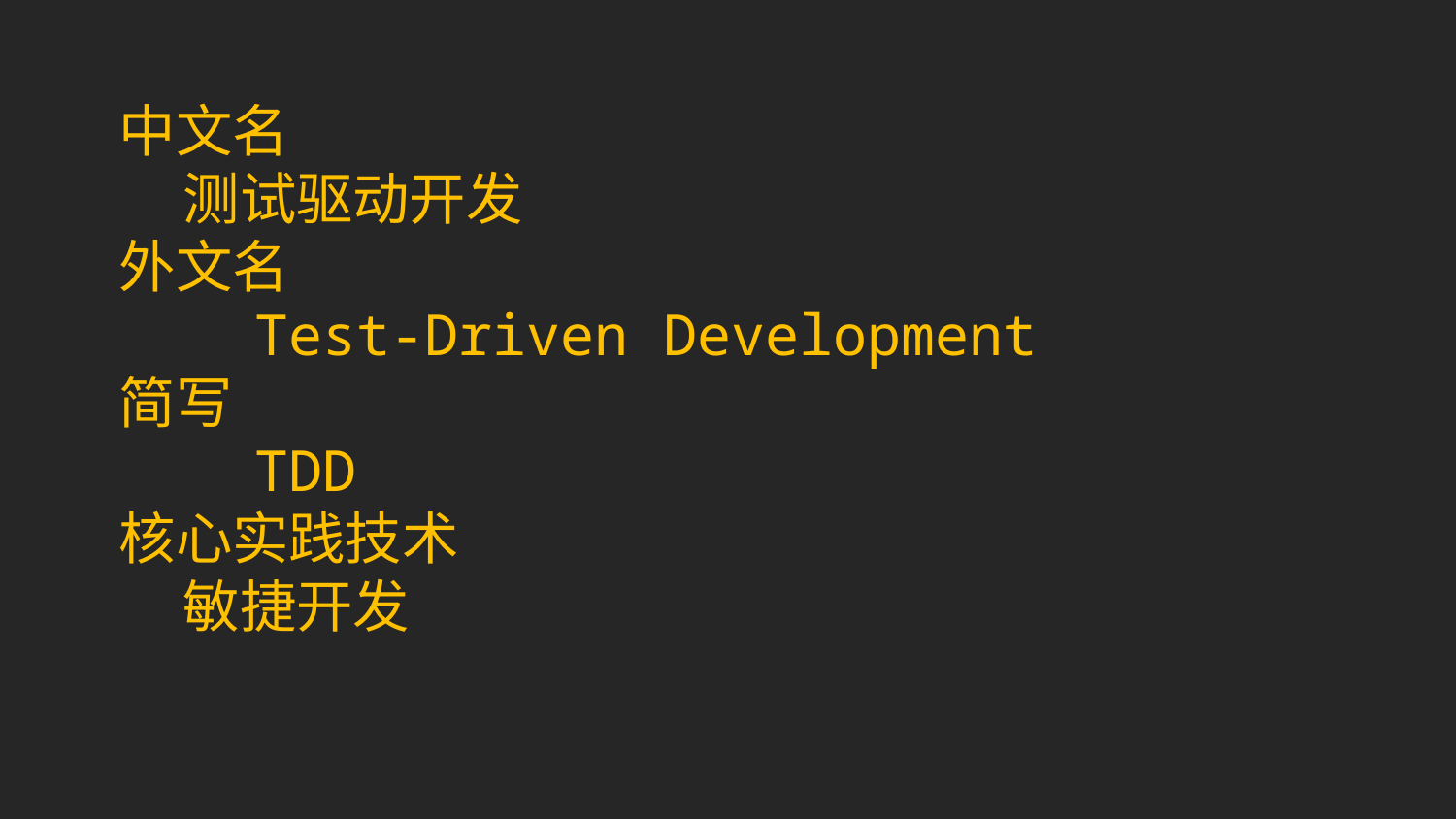

中文名
    测试驱动开发
外文名
    Test-Driven Development
简写
    TDD
核心实践技术
    敏捷开发